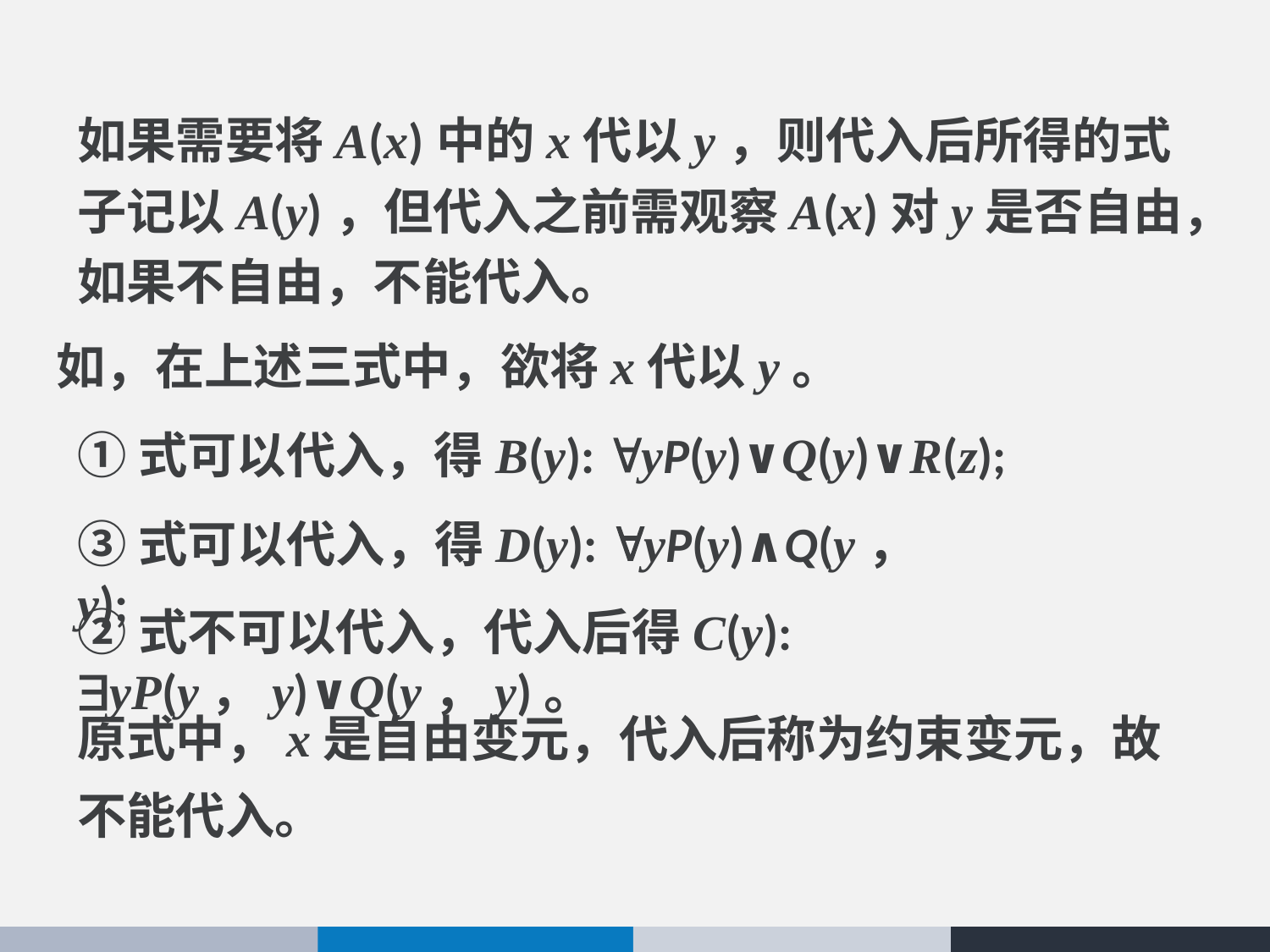

如果需要将A(x)中的x代以y，则代入后所得的式子记以A(y)，但代入之前需观察A(x)对y是否自由，如果不自由，不能代入。
如，在上述三式中，欲将x代以y。
①式可以代入，得B(y): ∀yP(y)∨Q(y)∨R(z);
③式可以代入，得D(y): ∀yP(y)∧Q(y，y);
②式不可以代入，代入后得C(y): ∃yP(y，y)∨Q(y，y)。
原式中，x是自由变元，代入后称为约束变元，故不能代入。